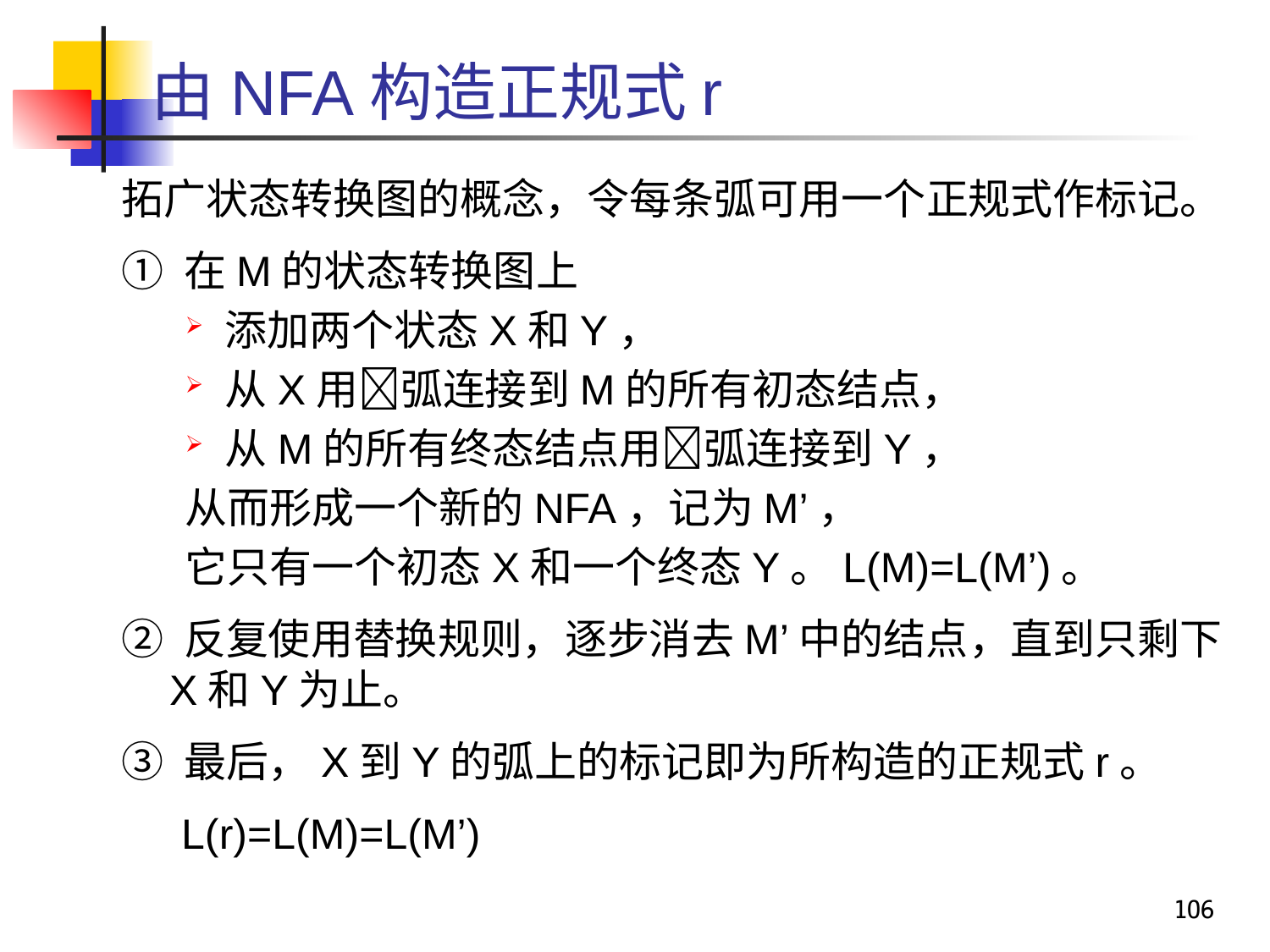

# 由NFA构造正规式r
拓广状态转换图的概念，令每条弧可用一个正规式作标记。
① 在M的状态转换图上
添加两个状态X和Y，
从X用ε弧连接到M的所有初态结点，
从M的所有终态结点用ε弧连接到Y，
从而形成一个新的NFA，记为M’，
它只有一个初态X和一个终态Y。L(M)=L(M’)。
② 反复使用替换规则，逐步消去M’中的结点，直到只剩下X和Y为止。
③ 最后，X到Y的弧上的标记即为所构造的正规式r。
	 L(r)=L(M)=L(M’)

106